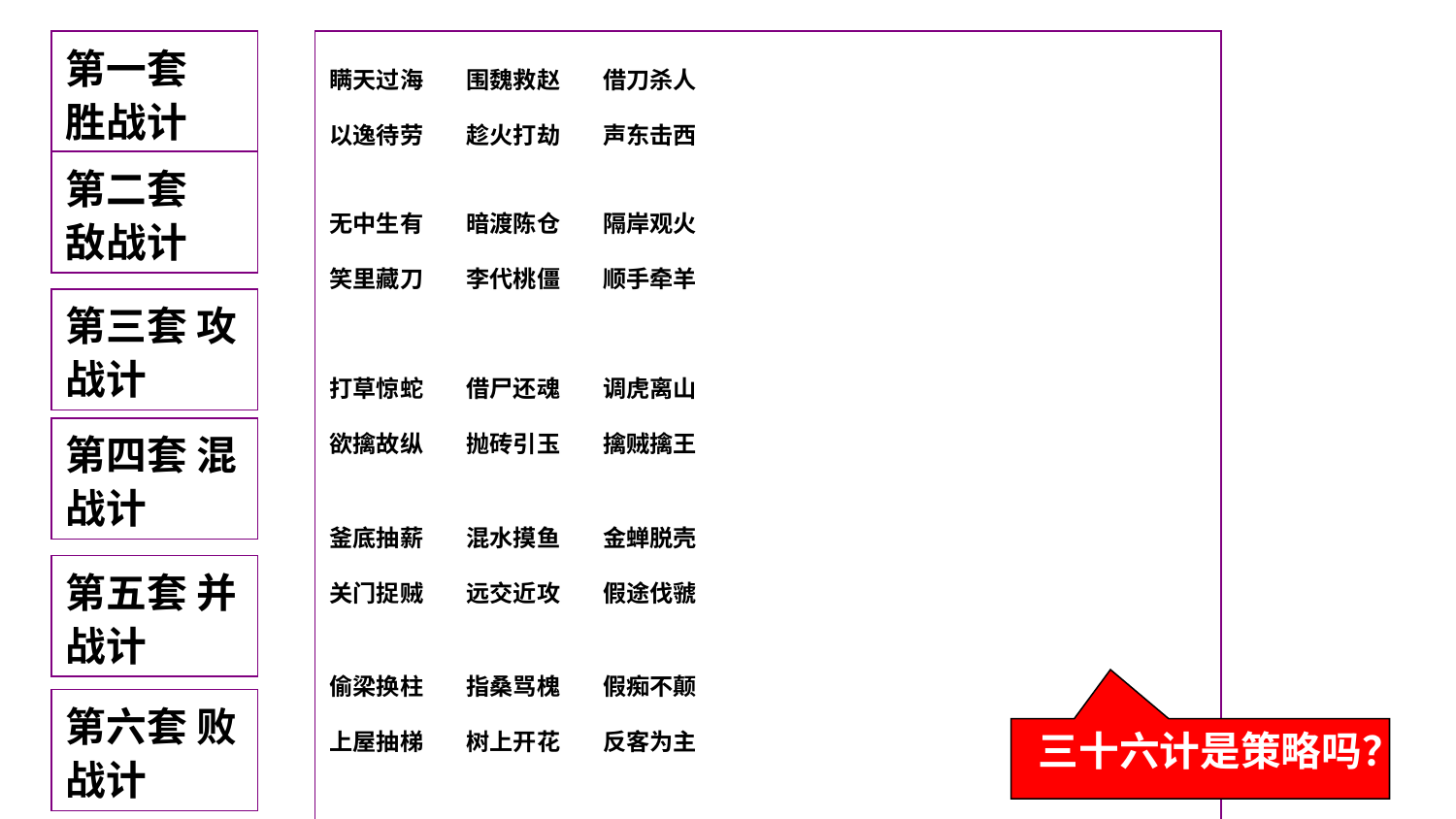

第一套
胜战计
瞒天过海        围魏救赵        借刀杀人
以逸待劳        趁火打劫        声东击西

无中生有        暗渡陈仓        隔岸观火
笑里藏刀        李代桃僵        顺手牵羊

打草惊蛇        借尸还魂        调虎离山
欲擒故纵        抛砖引玉        擒贼擒王

釜底抽薪        混水摸鱼        金蝉脱壳
关门捉贼        远交近攻        假途伐虢

偷梁换柱        指桑骂槐        假痴不颠
上屋抽梯        树上开花        反客为主

美人计   空城计   反间计
苦肉计   连环计   走为上
第二套
敌战计
第三套 攻战计
第四套 混战计
第五套 并战计
第六套 败战计
三十六计是策略吗？